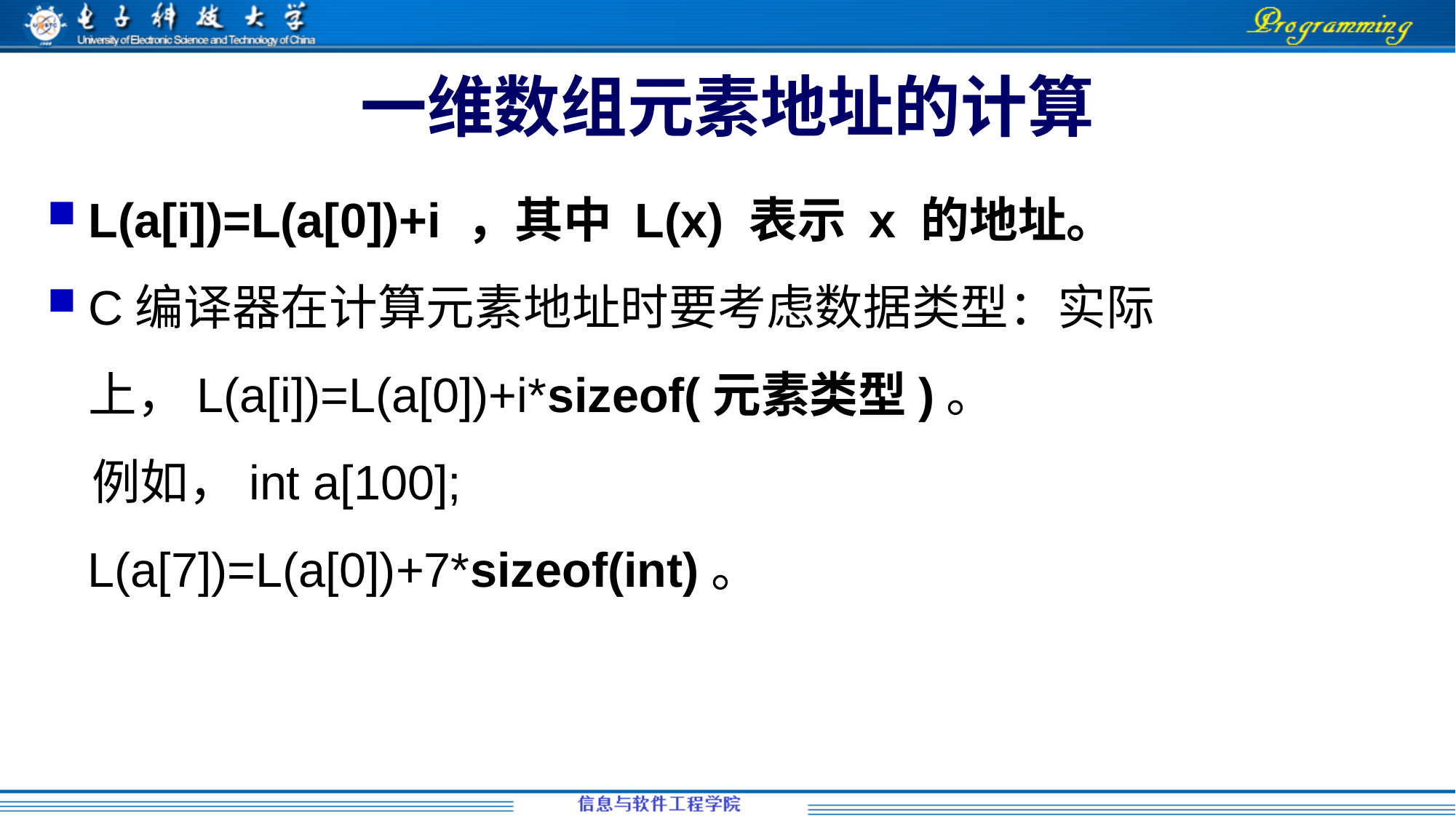

# 一维数组元素地址的计算
L(a[i])=L(a[0])+i ，其中 L(x) 表示 x 的地址。
C编译器在计算元素地址时要考虑数据类型：实际上，L(a[i])=L(a[0])+i*sizeof(元素类型)。
   例如，int a[100];
   L(a[7])=L(a[0])+7*sizeof(int)。